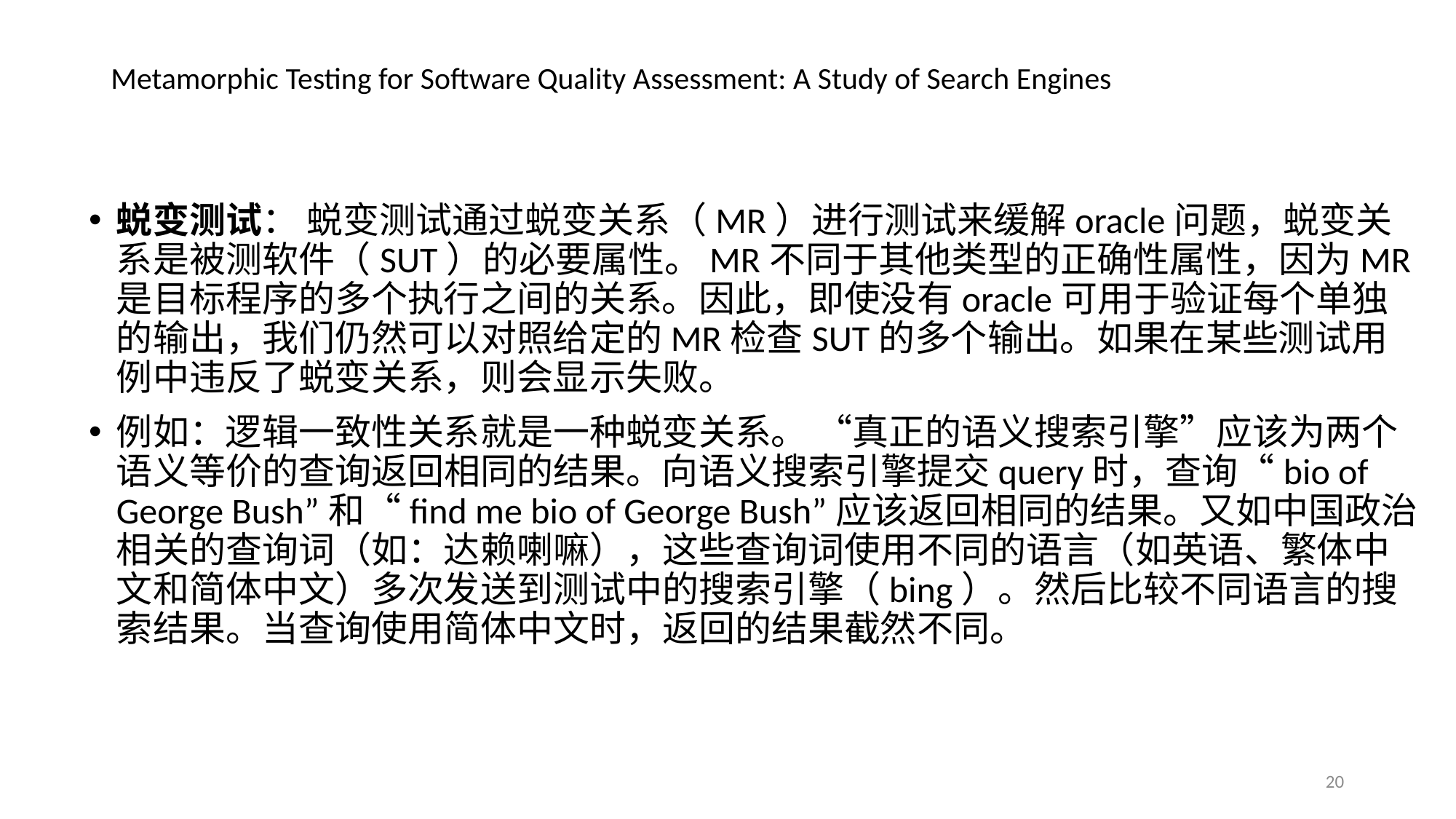

# Metamorphic Testing for Software Quality Assessment: A Study of Search Engines
蜕变测试： 蜕变测试通过蜕变关系（MR）进行测试来缓解oracle问题，蜕变关系是被测软件（SUT）的必要属性。MR不同于其他类型的正确性属性，因为MR是目标程序的多个执行之间的关系。因此，即使没有oracle可用于验证每个单独的输出，我们仍然可以对照给定的MR检查SUT的多个输出。如果在某些测试用例中违反了蜕变关系，则会显示失败。
例如：逻辑一致性关系就是一种蜕变关系。 “真正的语义搜索引擎”应该为两个语义等价的查询返回相同的结果。向语义搜索引擎提交query时，查询“bio of George Bush”和“find me bio of George Bush”应该返回相同的结果。又如中国政治相关的查询词（如：达赖喇嘛），这些查询词使用不同的语言（如英语、繁体中文和简体中文）多次发送到测试中的搜索引擎（bing）。然后比较不同语言的搜索结果。当查询使用简体中文时，返回的结果截然不同。
20